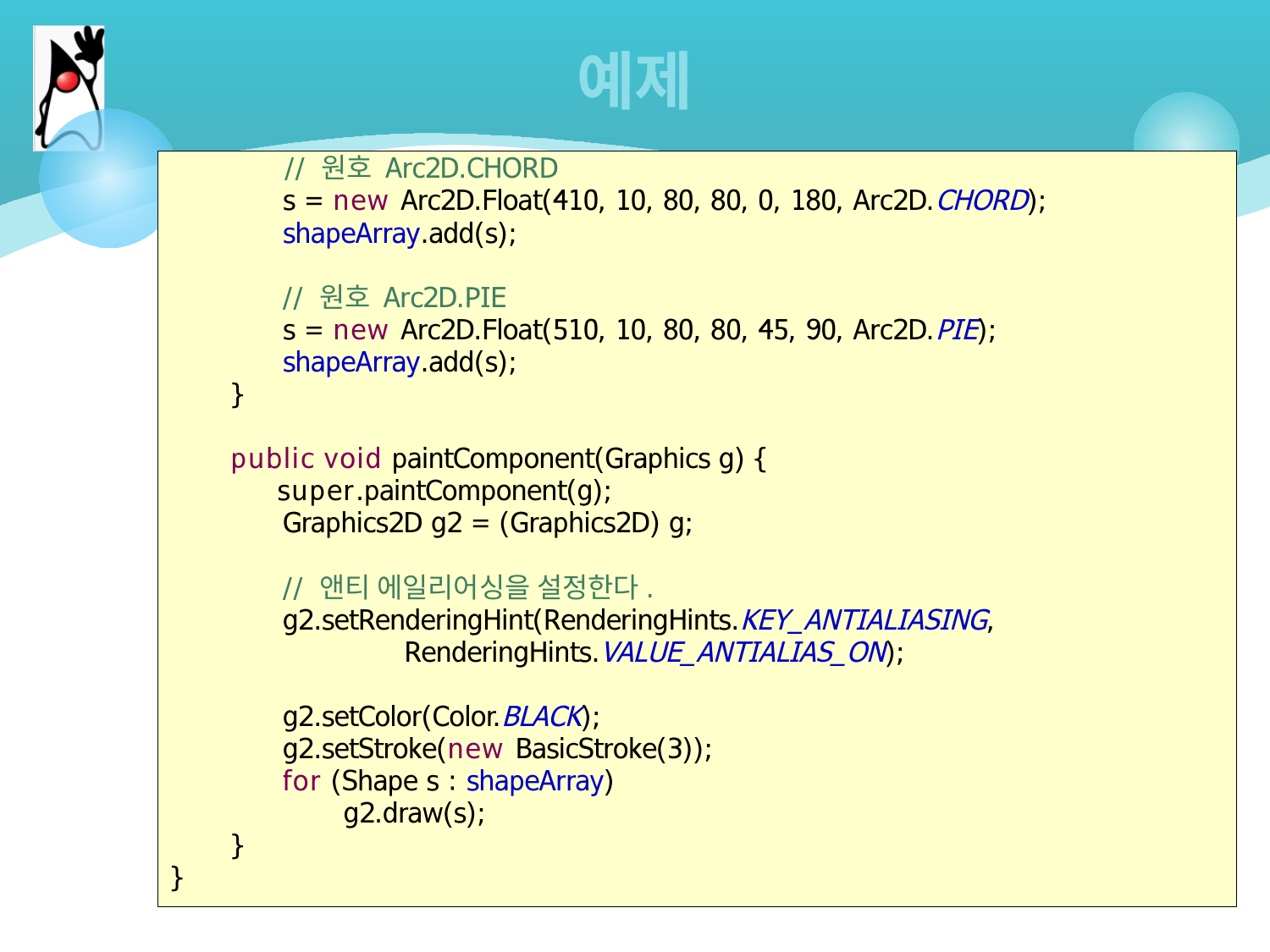

# 예제
	       // 원호 Arc2D.CHORD
             s = new Arc2D.Float(410, 10, 80, 80, 0, 180, Arc2D.CHORD);
             shapeArray.add(s);

             // 원호 Arc2D.PIE
             s = new Arc2D.Float(510, 10, 80, 80, 45, 90, Arc2D.PIE);
             shapeArray.add(s);
       }

       public void paintComponent(Graphics g) {
             super.paintComponent(g);
             Graphics2D g2 = (Graphics2D) g;

             // 앤티 에일리어싱을 설정한다.
             g2.setRenderingHint(RenderingHints.KEY_ANTIALIASING,
                           RenderingHints.VALUE_ANTIALIAS_ON);

             g2.setColor(Color.BLACK);
             g2.setStroke(new BasicStroke(3));
             for (Shape s : shapeArray)
                    g2.draw(s);
       }
}